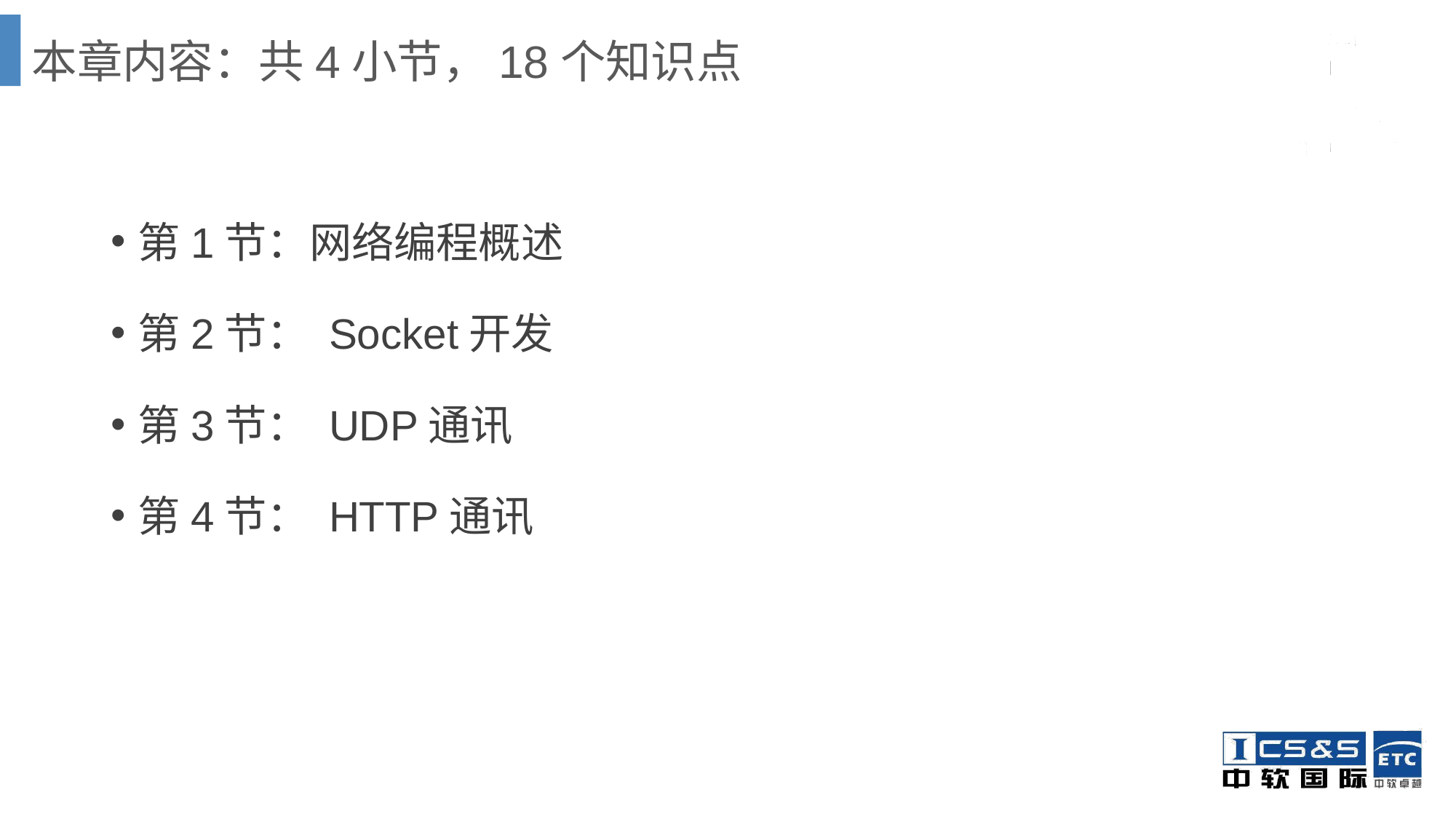

# 本章内容：共4小节，18个知识点
第1节：网络编程概述
第2节： Socket开发
第3节： UDP通讯
第4节： HTTP通讯